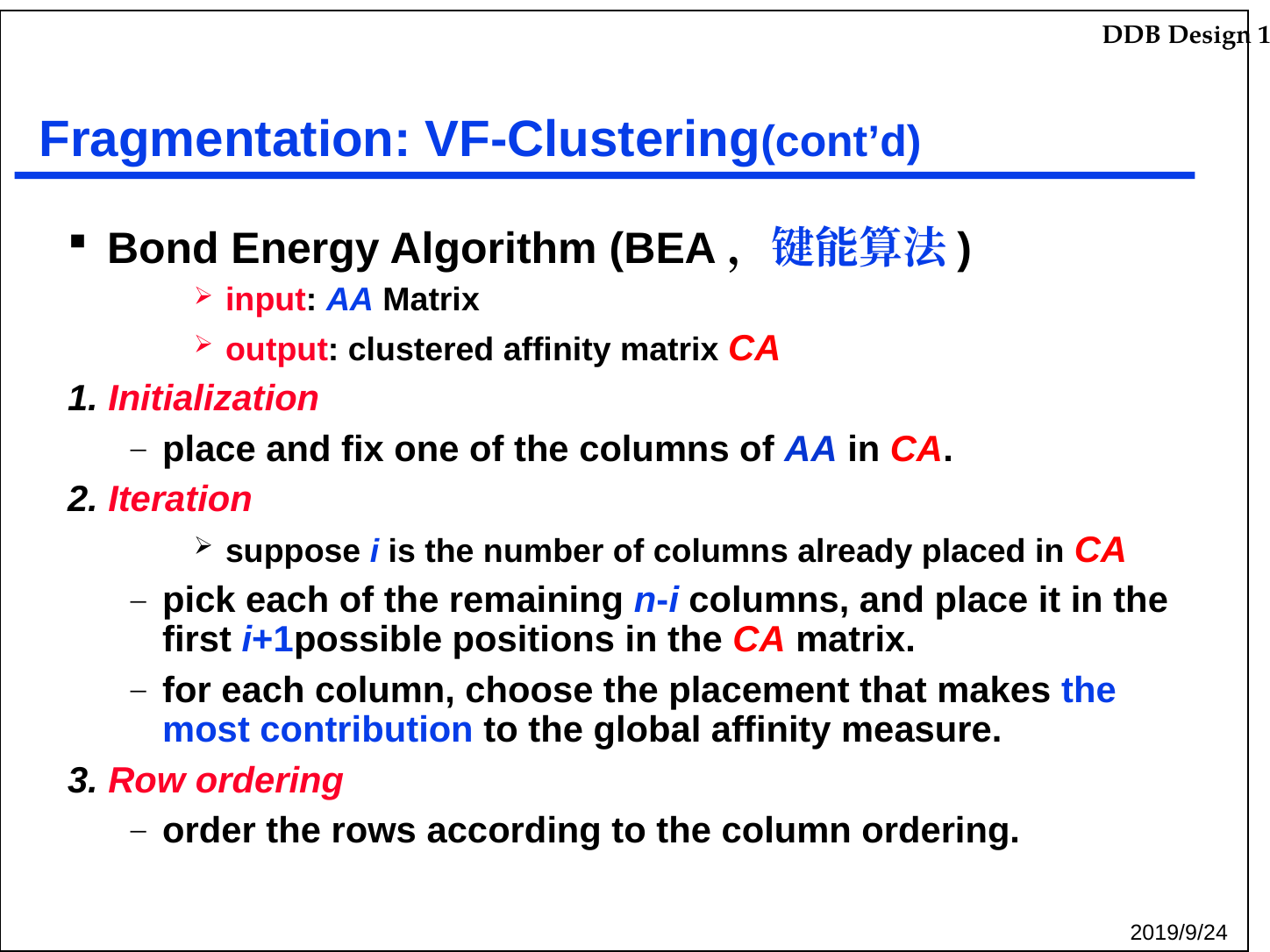

# Fragmentation: VF-Clustering(cont’d)
Bond Energy Algorithm (BEA，键能算法)
input: AA Matrix
output: clustered affinity matrix CA
1. Initialization
place and fix one of the columns of AA in CA.
2. Iteration
suppose i is the number of columns already placed in CA
pick each of the remaining n-i columns, and place it in the first i+1possible positions in the CA matrix.
for each column, choose the placement that makes the most contribution to the global affinity measure.
3. Row ordering
order the rows according to the column ordering.